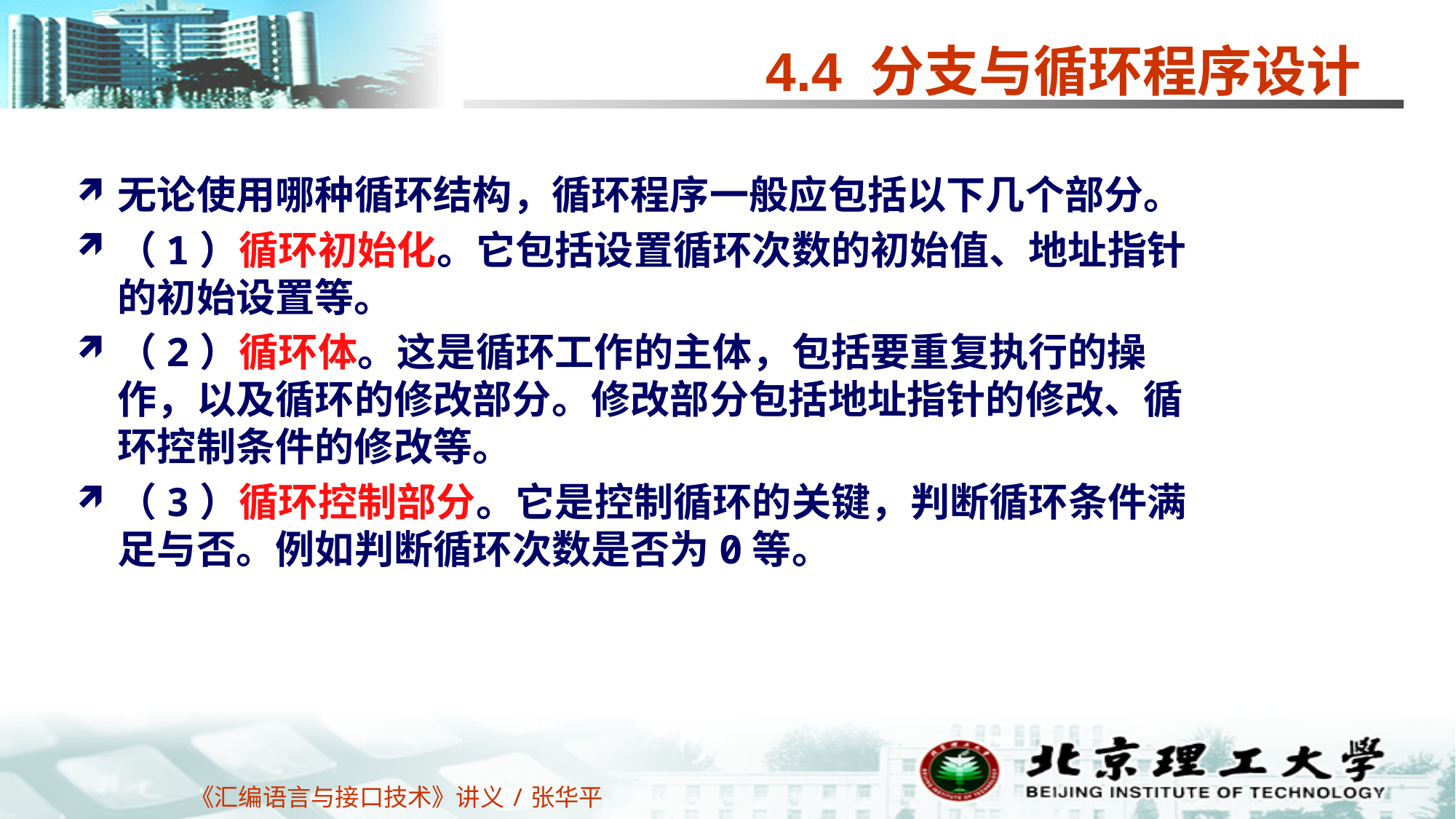

4.4 分支与循环程序设计
无论使用哪种循环结构，循环程序一般应包括以下几个部分。
（1）循环初始化。它包括设置循环次数的初始值、地址指针的初始设置等。
（2）循环体。这是循环工作的主体，包括要重复执行的操作，以及循环的修改部分。修改部分包括地址指针的修改、循环控制条件的修改等。
（3）循环控制部分。它是控制循环的关键，判断循环条件满足与否。例如判断循环次数是否为0等。